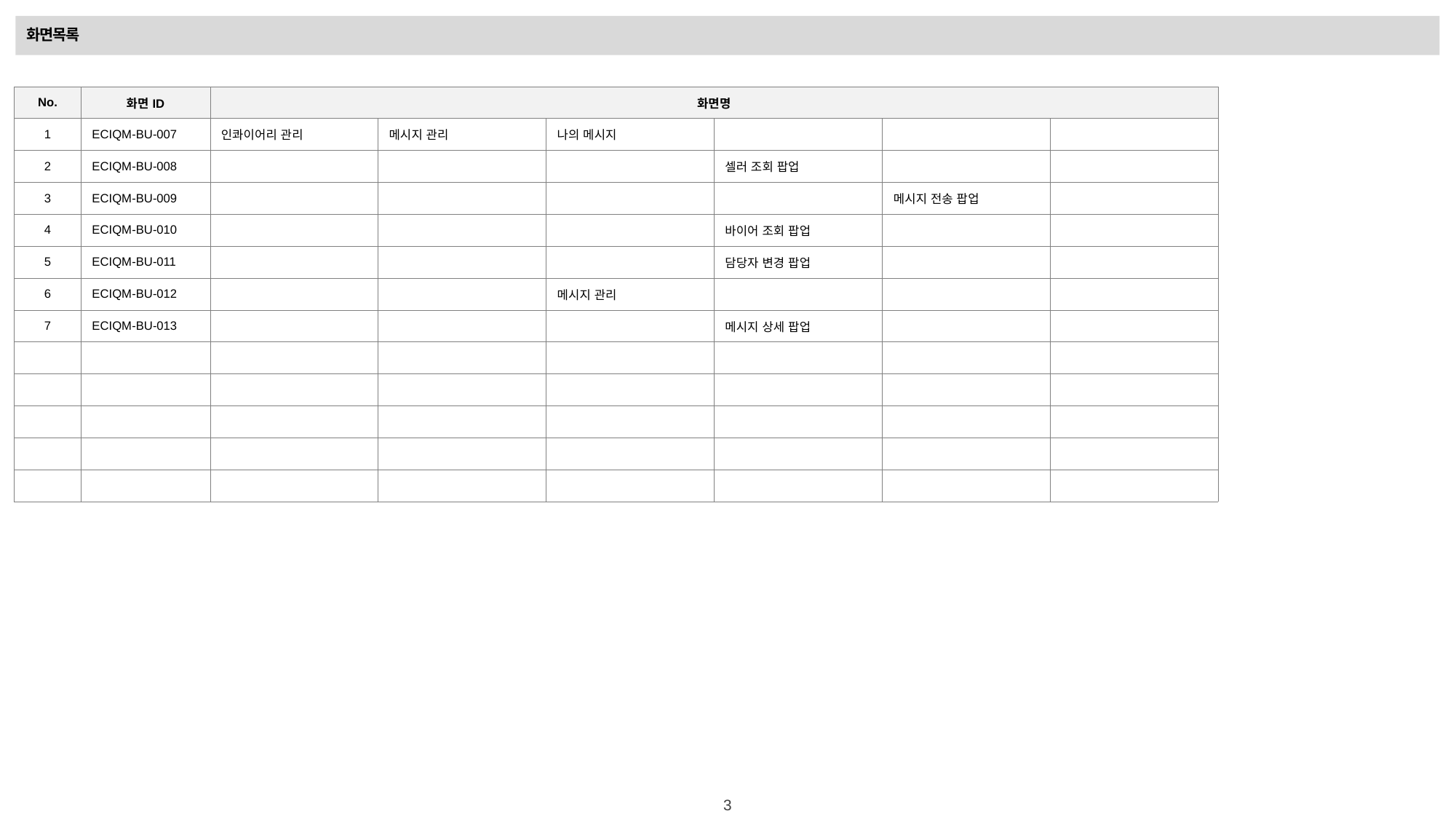

# 화면목록
| No. | 화면ID | 화면명 |  |  |  |  |  |
| --- | --- | --- | --- | --- | --- | --- | --- |
| 1 | ECIQM-BU-007 | 인콰이어리 관리 | 메시지 관리 | 나의 메시지 |  |  |  |
| 2 | ECIQM-BU-008 |  |  |  | 셀러 조회 팝업 |  |  |
| 3 | ECIQM-BU-009 |  |  |  |  | 메시지 전송 팝업 |  |
| 4 | ECIQM-BU-010 |  |  |  | 바이어 조회 팝업 |  |  |
| 5 | ECIQM-BU-011 |  |  |  | 담당자 변경 팝업 |  |  |
| 6 | ECIQM-BU-012 |  |  | 메시지 관리 |  |  |  |
| 7 | ECIQM-BU-013 |  |  |  | 메시지 상세 팝업 |  |  |
|  |  |  |  |  |  |  |  |
|  |  |  |  |  |  |  |  |
|  |  |  |  |  |  |  |  |
|  |  |  |  |  |  |  |  |
|  |  |  |  |  |  |  |  |